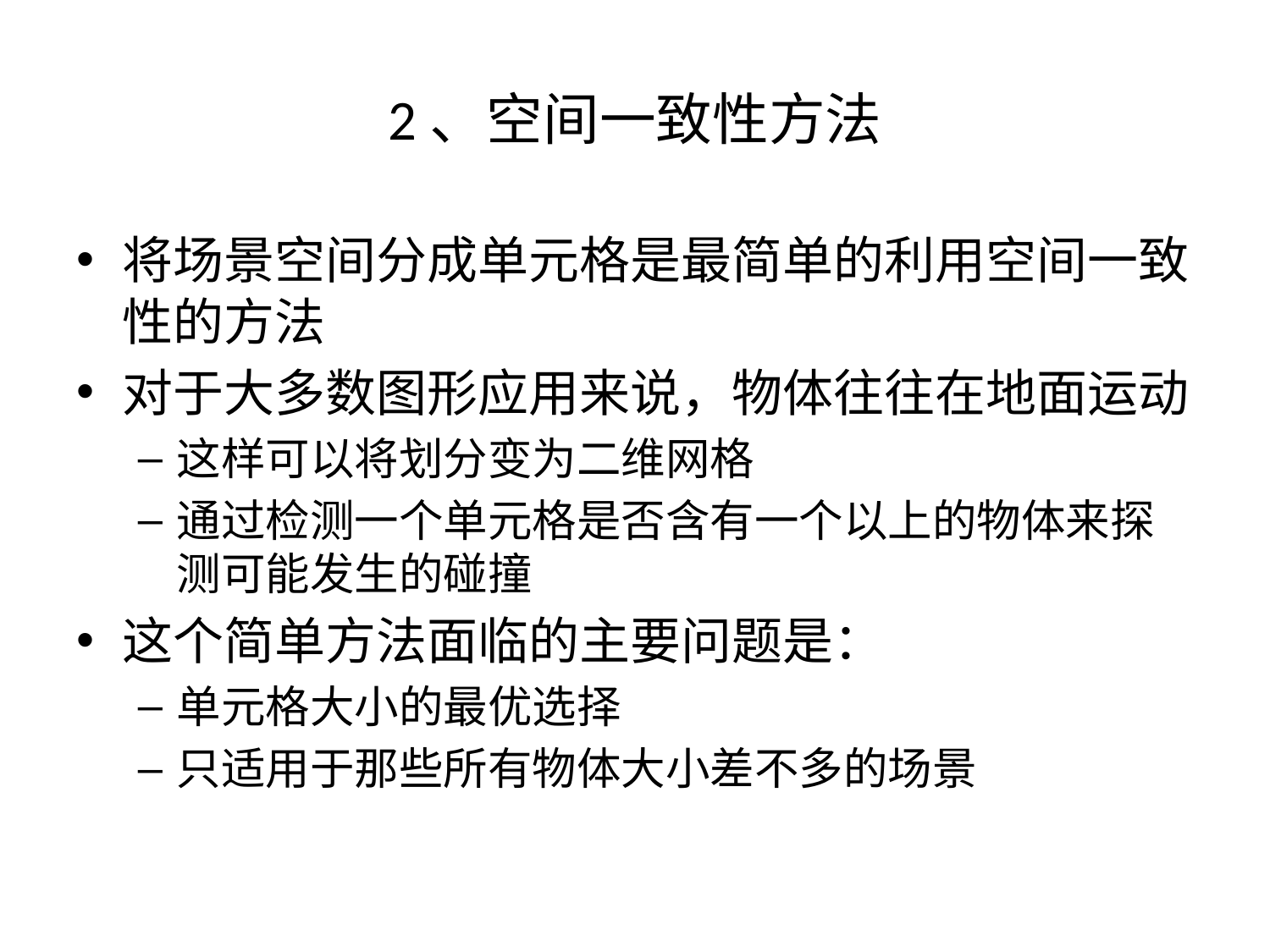

# 2、空间一致性方法
将场景空间分成单元格是最简单的利用空间一致性的方法
对于大多数图形应用来说，物体往往在地面运动
这样可以将划分变为二维网格
通过检测一个单元格是否含有一个以上的物体来探测可能发生的碰撞
这个简单方法面临的主要问题是：
单元格大小的最优选择
只适用于那些所有物体大小差不多的场景